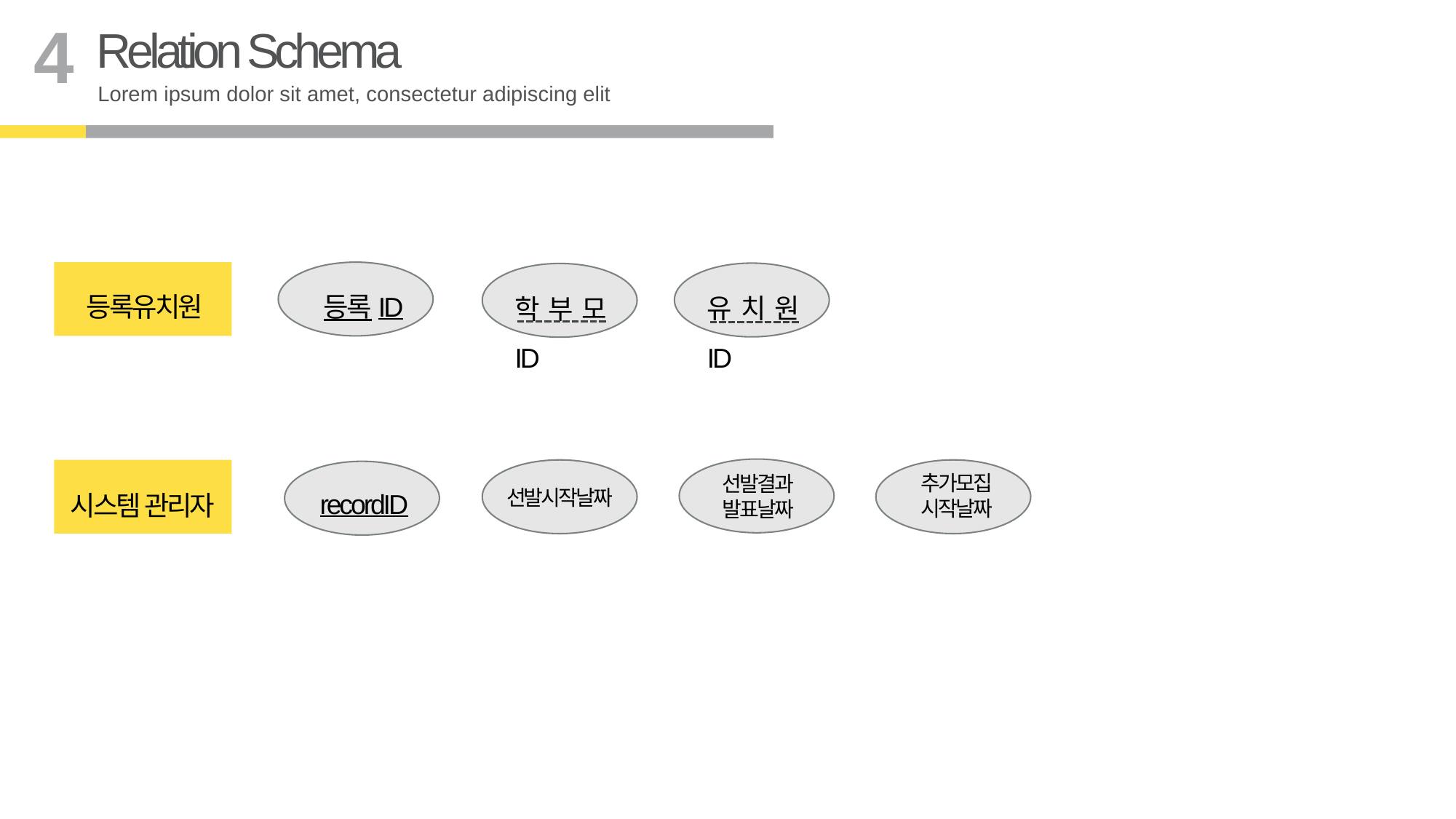

4
Relation Schema
Lorem ipsum dolor sit amet, consectetur adipiscing elit

등록유치원

등록ID

유치원ID

학부모ID

선발결과
발표날짜

시스템 관리자

선발시작날짜

추가모집
시작날짜

recordID